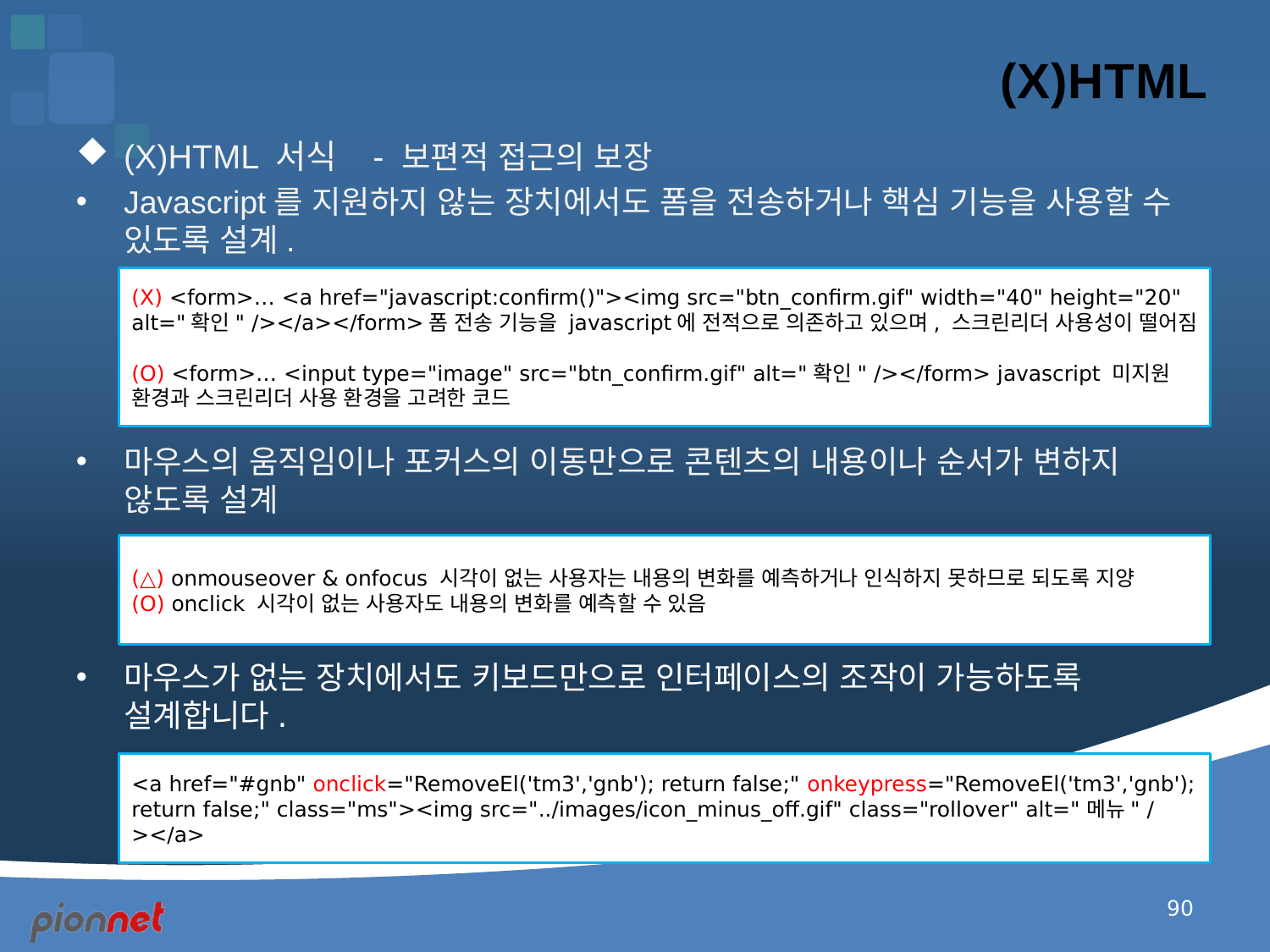

# (X)HTML
(X)HTML 서식   - 보편적 접근의 보장
Javascript를 지원하지 않는 장치에서도 폼을 전송하거나 핵심 기능을 사용할 수 있도록 설계.

마우스의 움직임이나 포커스의 이동만으로 콘텐츠의 내용이나 순서가 변하지 않도록 설계

마우스가 없는 장치에서도 키보드만으로 인터페이스의 조작이 가능하도록 설계합니다.

(X) <form>… <a href="javascript:confirm()"><img src="btn_confirm.gif" width="40" height="20" alt="확인" /></a></form>폼 전송 기능을 javascript에 전적으로 의존하고 있으며, 스크린리더 사용성이 떨어짐

(O) <form>… <input type="image" src="btn_confirm.gif" alt="확인" /></form> javascript 미지원 환경과 스크린리더 사용 환경을 고려한 코드
(△) onmouseover & onfocus 시각이 없는 사용자는 내용의 변화를 예측하거나 인식하지 못하므로 되도록 지양
(O) onclick 시각이 없는 사용자도 내용의 변화를 예측할 수 있음
<a href="#gnb" onclick="RemoveEl('tm3','gnb'); return false;" onkeypress="RemoveEl('tm3','gnb'); return false;" class="ms"><img src="../images/icon_minus_off.gif" class="rollover" alt="메뉴" /></a>
90